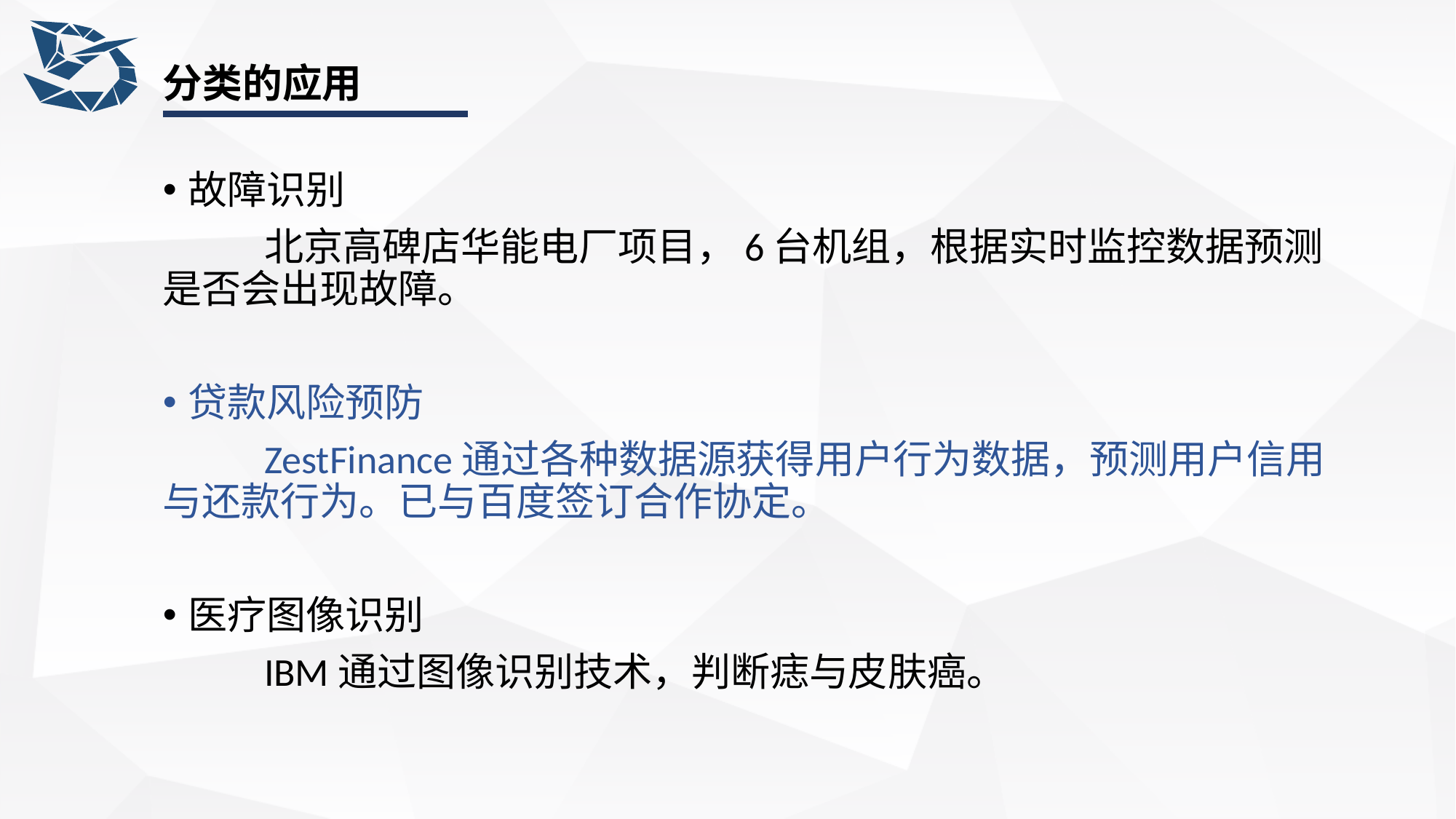

# 分类的应用
故障识别
	北京高碑店华能电厂项目，6台机组，根据实时监控数据预测是否会出现故障。

贷款风险预防
	ZestFinance通过各种数据源获得用户行为数据，预测用户信用与还款行为。已与百度签订合作协定。

医疗图像识别
	IBM通过图像识别技术，判断痣与皮肤癌。